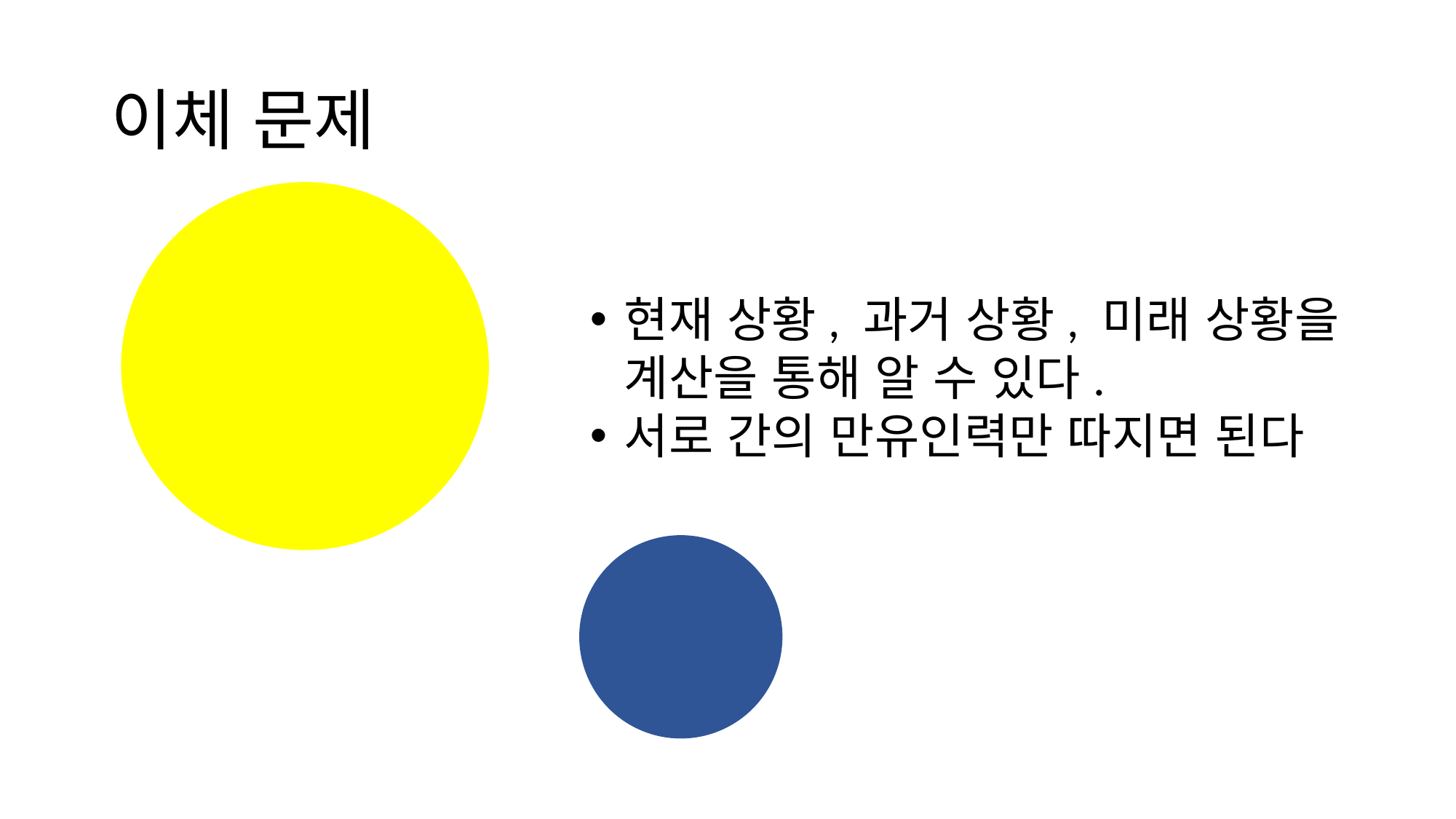

# 이체 문제

현재 상황, 과거 상황, 미래 상황을 계산을 통해 알 수 있다.
서로 간의 만유인력만 따지면 된다